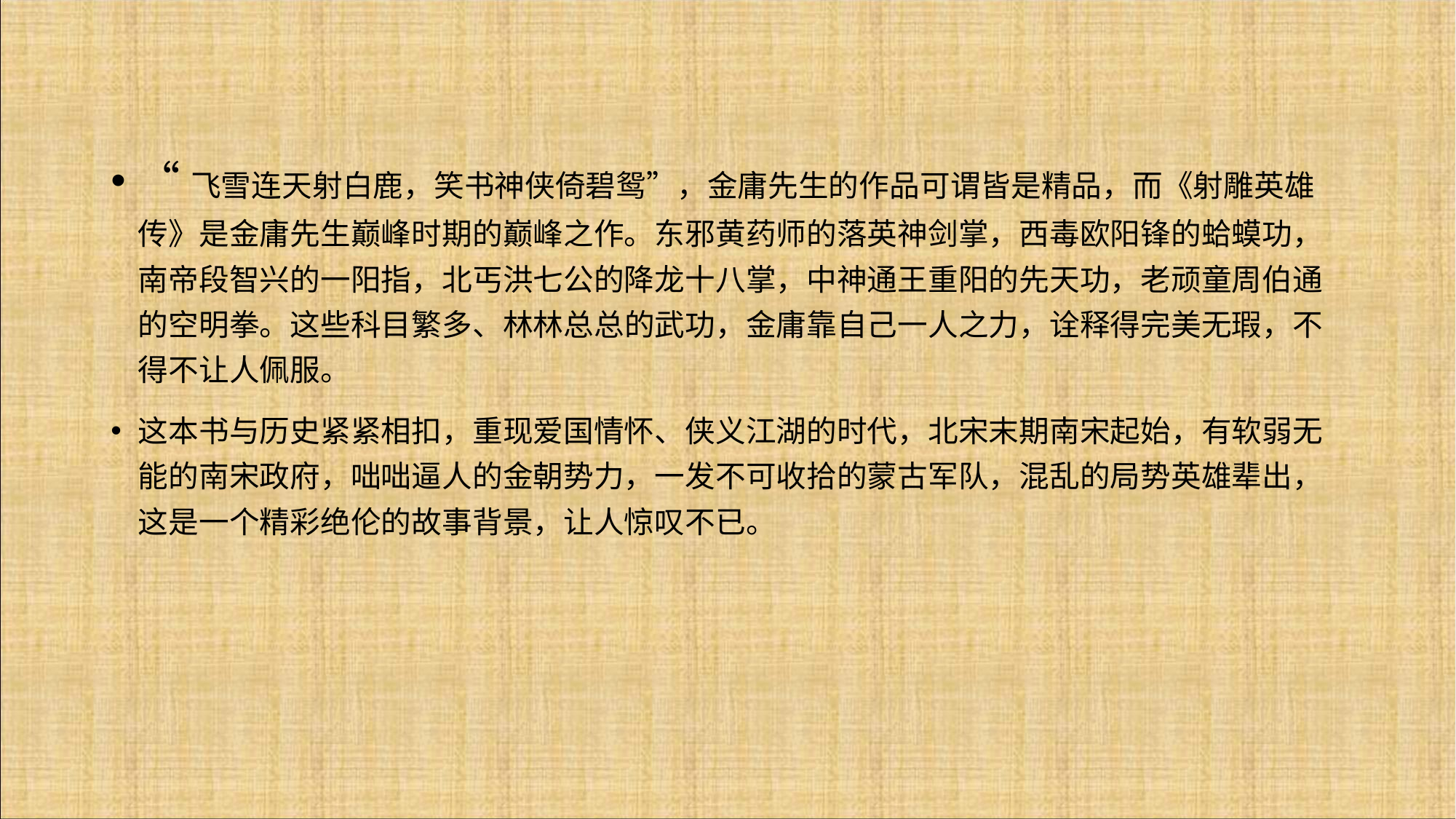

“飞雪连天射白鹿，笑书神侠倚碧鸳”，金庸先生的作品可谓皆是精品，而《射雕英雄传》是金庸先生巅峰时期的巅峰之作。东邪黄药师的落英神剑掌，西毒欧阳锋的蛤蟆功，南帝段智兴的一阳指，北丐洪七公的降龙十八掌，中神通王重阳的先天功，老顽童周伯通的空明拳。这些科目繁多、林林总总的武功，金庸靠自己一人之力，诠释得完美无瑕，不得不让人佩服。
这本书与历史紧紧相扣，重现爱国情怀、侠义江湖的时代，北宋末期南宋起始，有软弱无能的南宋政府，咄咄逼人的金朝势力，一发不可收拾的蒙古军队，混乱的局势英雄辈出，这是一个精彩绝伦的故事背景，让人惊叹不已。